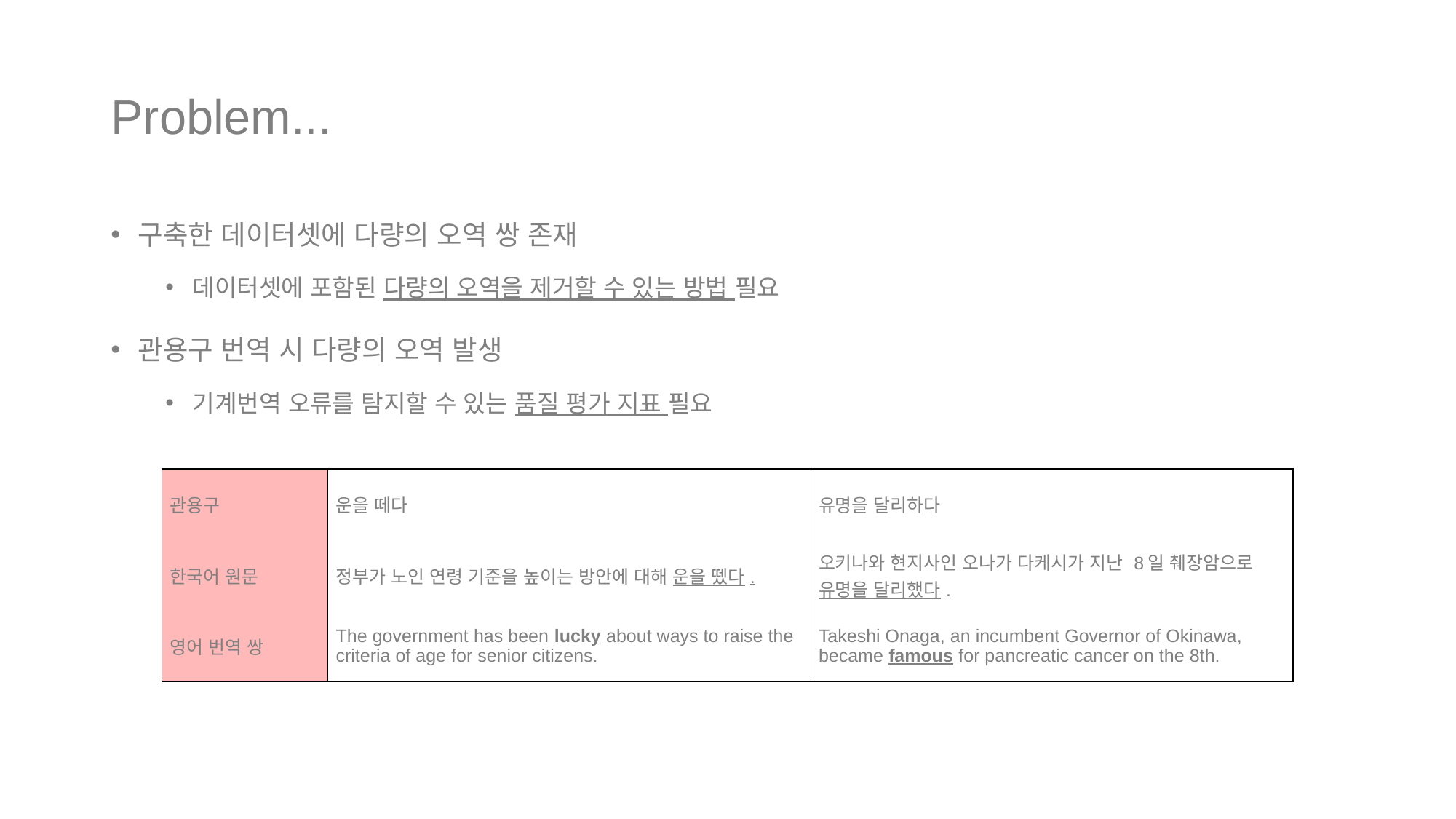

# Problem...
구축한 데이터셋에 다량의 오역 쌍 존재
데이터셋에 포함된 다량의 오역을 제거할 수 있는 방법 필요
관용구 번역 시 다량의 오역 발생
기계번역 오류를 탐지할 수 있는 품질 평가 지표 필요

| 관용구 | 운을 떼다 | 유명을 달리하다 |
| --- | --- | --- |
| 한국어 원문 | 정부가 노인 연령 기준을 높이는 방안에 대해 운을 뗐다. | 오키나와 현지사인 오나가 다케시가 지난 8일 췌장암으로 유명을 달리했다. |
| 영어 번역 쌍 | The government has been lucky about ways to raise the criteria of age for senior citizens. | Takeshi Onaga, an incumbent Governor of Okinawa, became famous for pancreatic cancer on the 8th. |